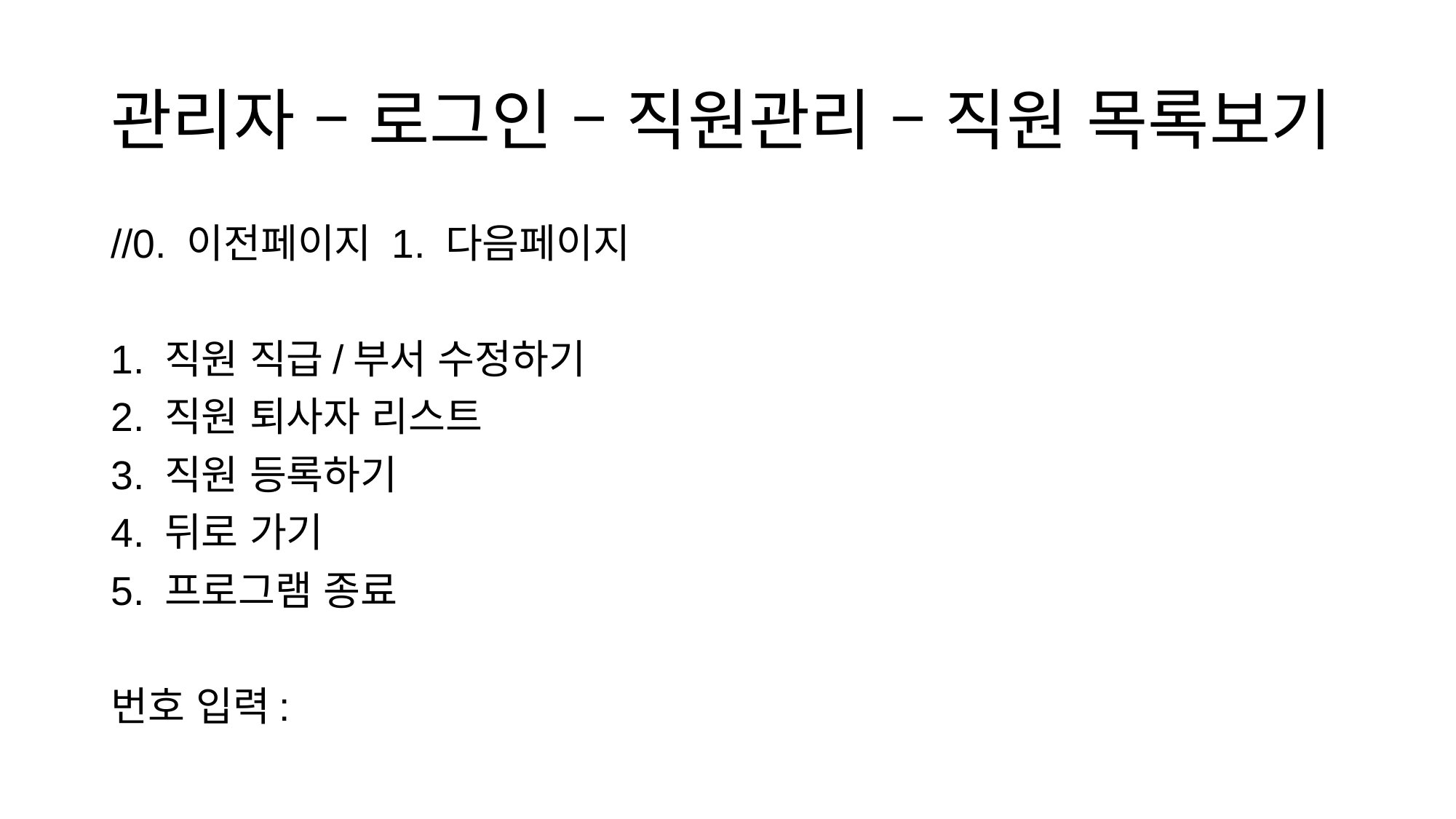

# 관리자 – 로그인 – 직원관리 – 직원 목록보기
//0. 이전페이지 1. 다음페이지

1. 직원 직급/부서 수정하기
2. 직원 퇴사자 리스트
3. 직원 등록하기
4. 뒤로 가기
5. 프로그램 종료

번호 입력: